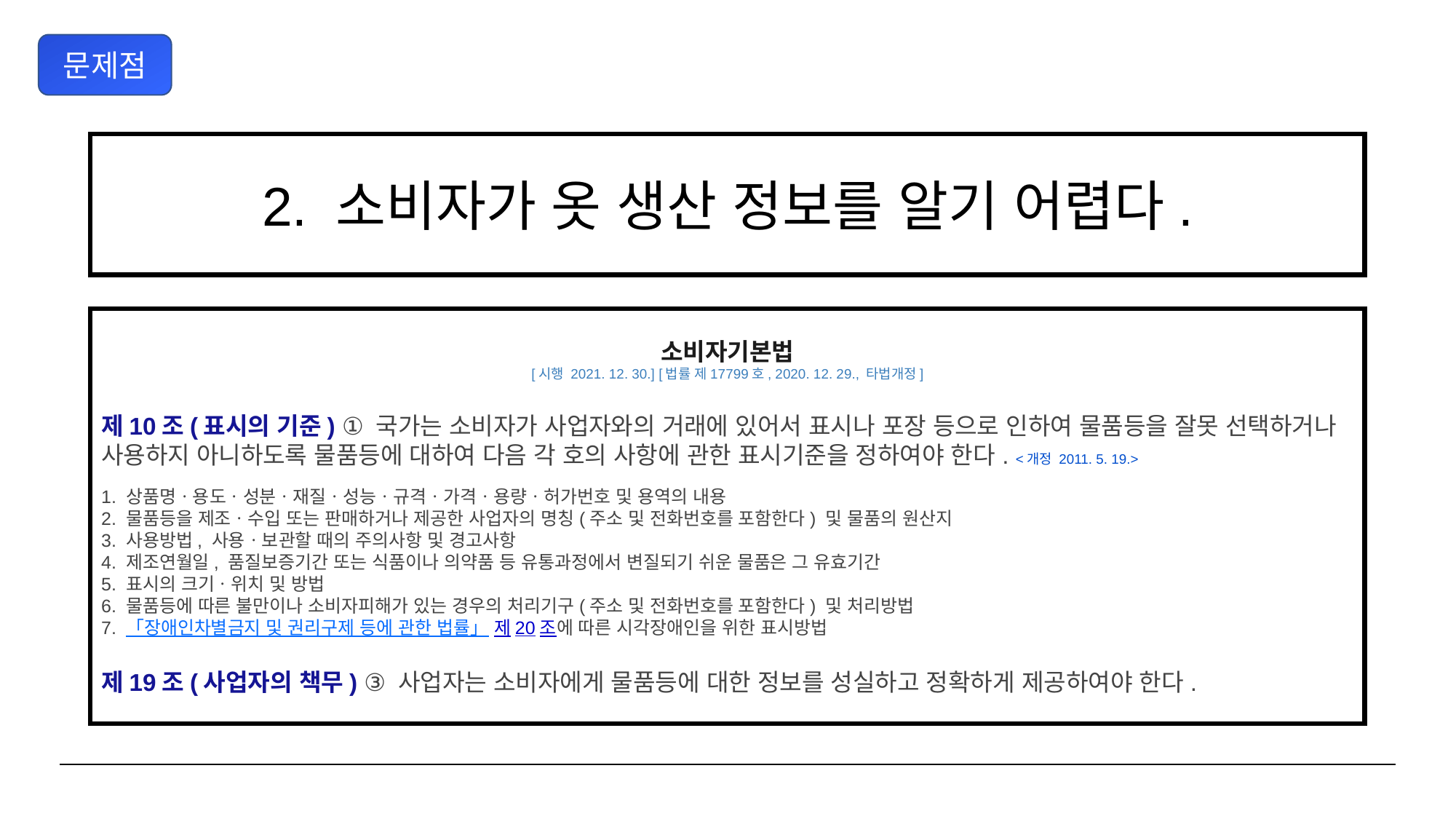

문제점
2. 소비자가 옷 생산 정보를 알기 어렵다.
소비자기본법
[시행 2021. 12. 30.] [법률 제17799호, 2020. 12. 29., 타법개정]

제10조(표시의 기준) ① 국가는 소비자가 사업자와의 거래에 있어서 표시나 포장 등으로 인하여 물품등을 잘못 선택하거나 사용하지 아니하도록 물품등에 대하여 다음 각 호의 사항에 관한 표시기준을 정하여야 한다. <개정 2011. 5. 19.>

1. 상품명ㆍ용도ㆍ성분ㆍ재질ㆍ성능ㆍ규격ㆍ가격ㆍ용량ㆍ허가번호 및 용역의 내용
2. 물품등을 제조ㆍ수입 또는 판매하거나 제공한 사업자의 명칭(주소 및 전화번호를 포함한다) 및 물품의 원산지
3. 사용방법, 사용ㆍ보관할 때의 주의사항 및 경고사항
4. 제조연월일, 품질보증기간 또는 식품이나 의약품 등 유통과정에서 변질되기 쉬운 물품은 그 유효기간
5. 표시의 크기ㆍ위치 및 방법
6. 물품등에 따른 불만이나 소비자피해가 있는 경우의 처리기구(주소 및 전화번호를 포함한다) 및 처리방법
7. 「장애인차별금지 및 권리구제 등에 관한 법률」 제20조에 따른 시각장애인을 위한 표시방법

제19조(사업자의 책무) ③ 사업자는 소비자에게 물품등에 대한 정보를 성실하고 정확하게 제공하여야 한다.